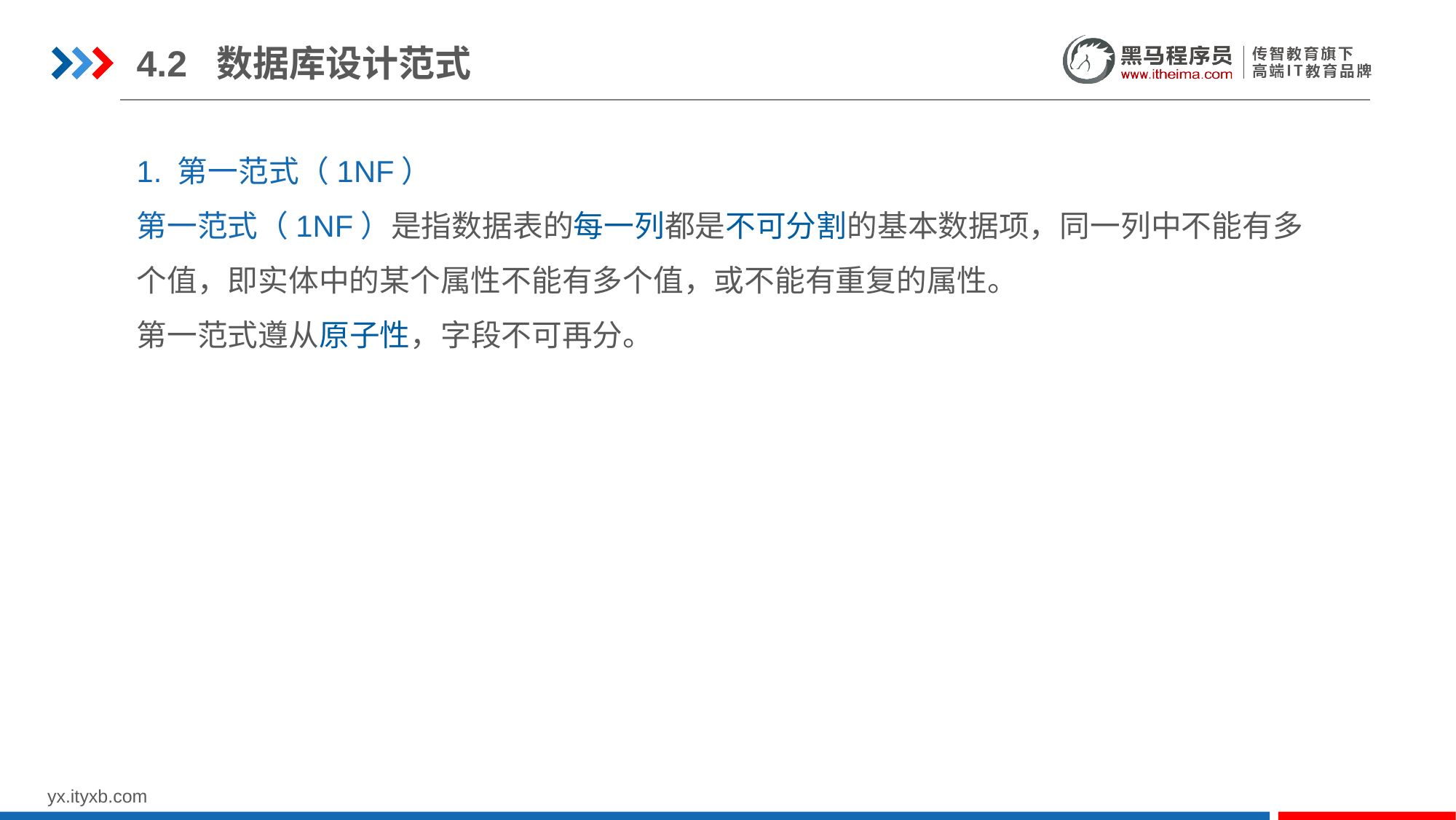

4.2  数据库设计范式
1. 第一范式（1NF）
第一范式（1NF）是指数据表的每一列都是不可分割的基本数据项，同一列中不能有多个值，即实体中的某个属性不能有多个值，或不能有重复的属性。
第一范式遵从原子性，字段不可再分。